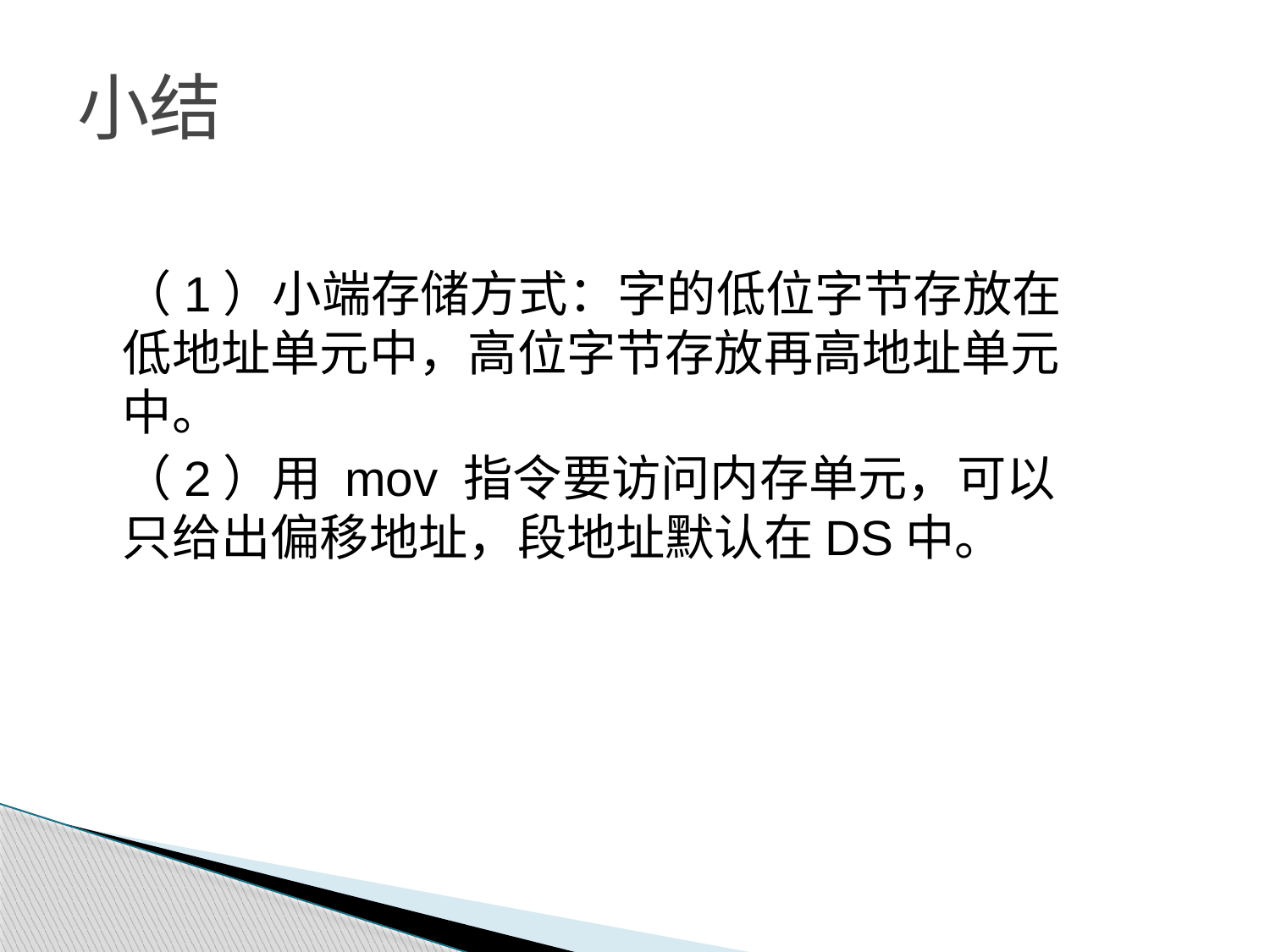

# 小结
（1）小端存储方式：字的低位字节存放在低地址单元中，高位字节存放再高地址单元中。
（2）用 mov 指令要访问内存单元，可以只给出偏移地址，段地址默认在DS中。